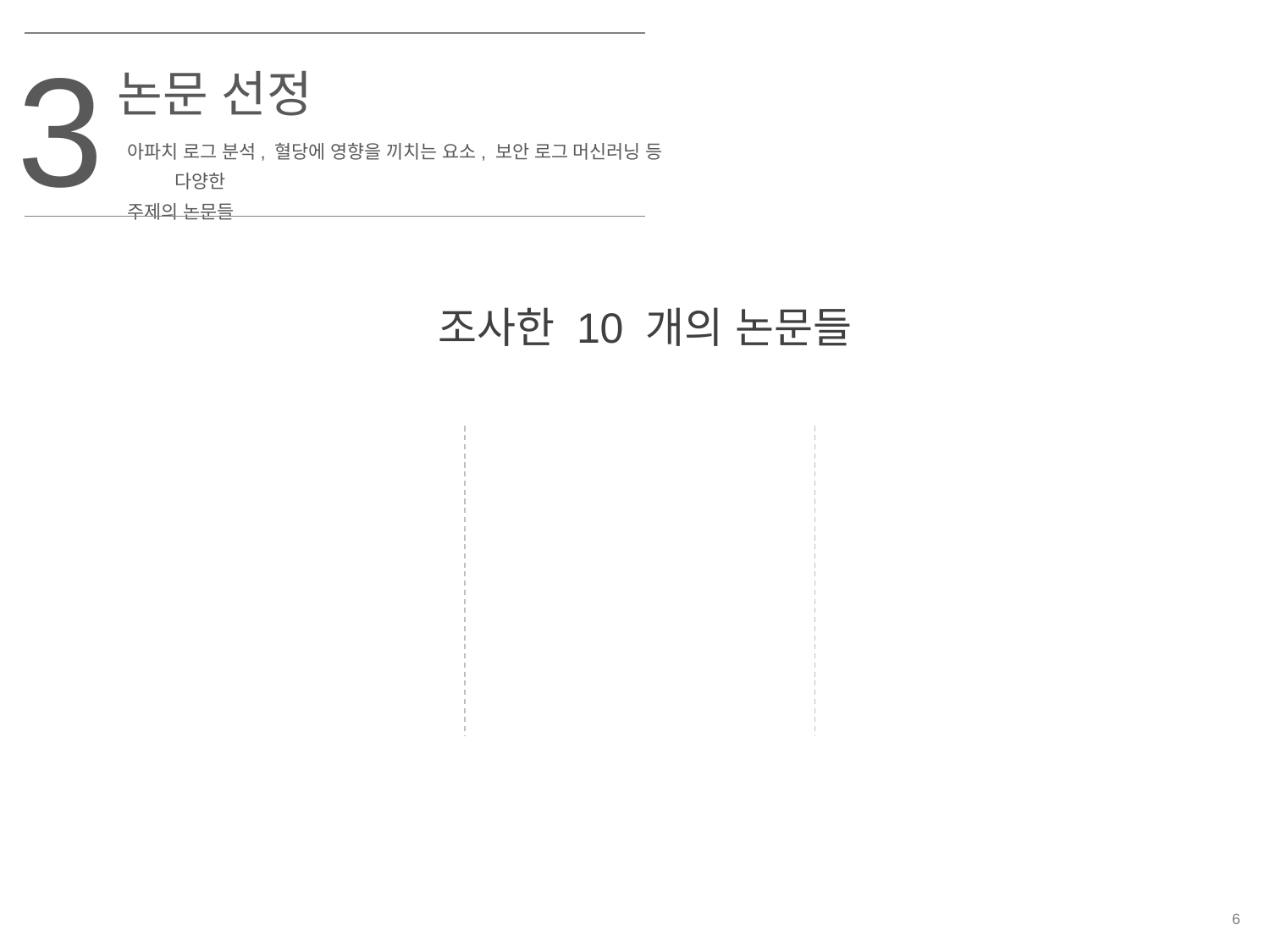

3
논문 선정
아파치 로그 분석, 혈당에 영향을 끼치는 요소, 보안 로그 머신러닝 등 다양한
주제의 논문들
조사한 10 개의 논문들